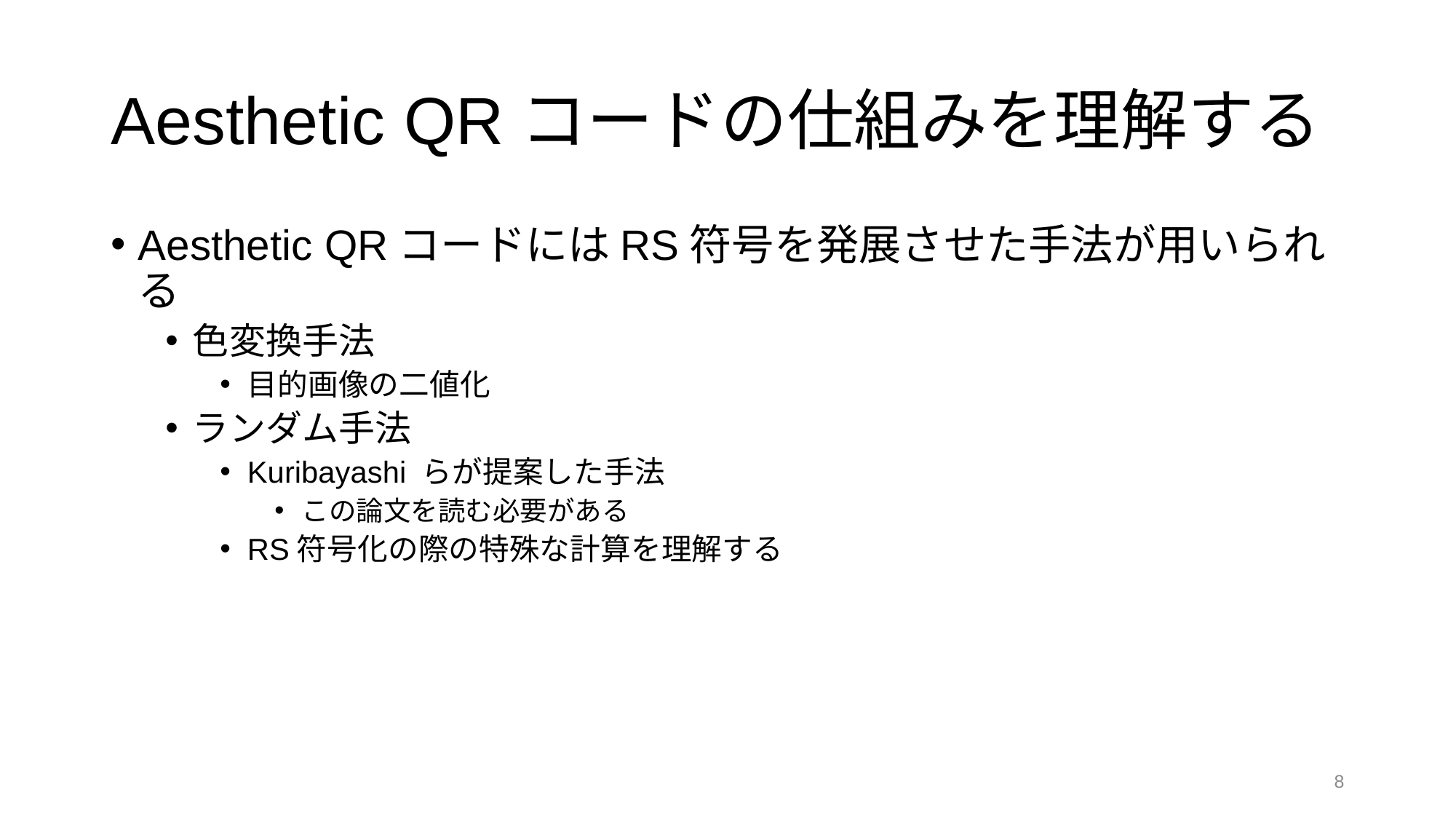

# Aesthetic QRコードの仕組みを理解する
Aesthetic QRコードにはRS符号を発展させた手法が用いられる
色変換手法
目的画像の二値化
ランダム手法
Kuribayashi らが提案した手法
この論文を読む必要がある
RS符号化の際の特殊な計算を理解する
8